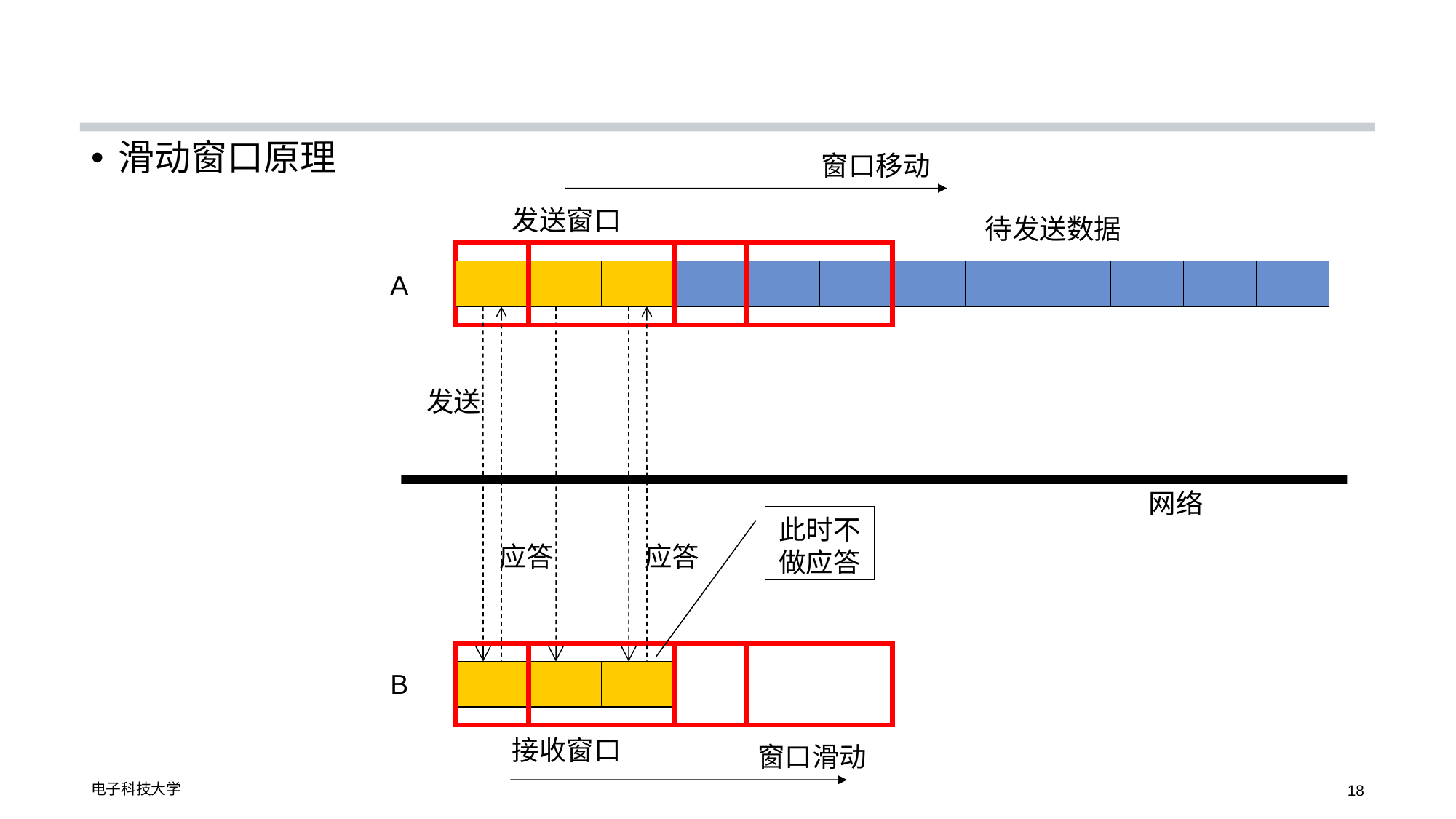

#
滑动窗口原理
窗口移动

发送窗口
待发送数据

A

发送

网络
此时不做应答
应答
应答

B
接收窗口
窗口滑动
电子科技大学
18